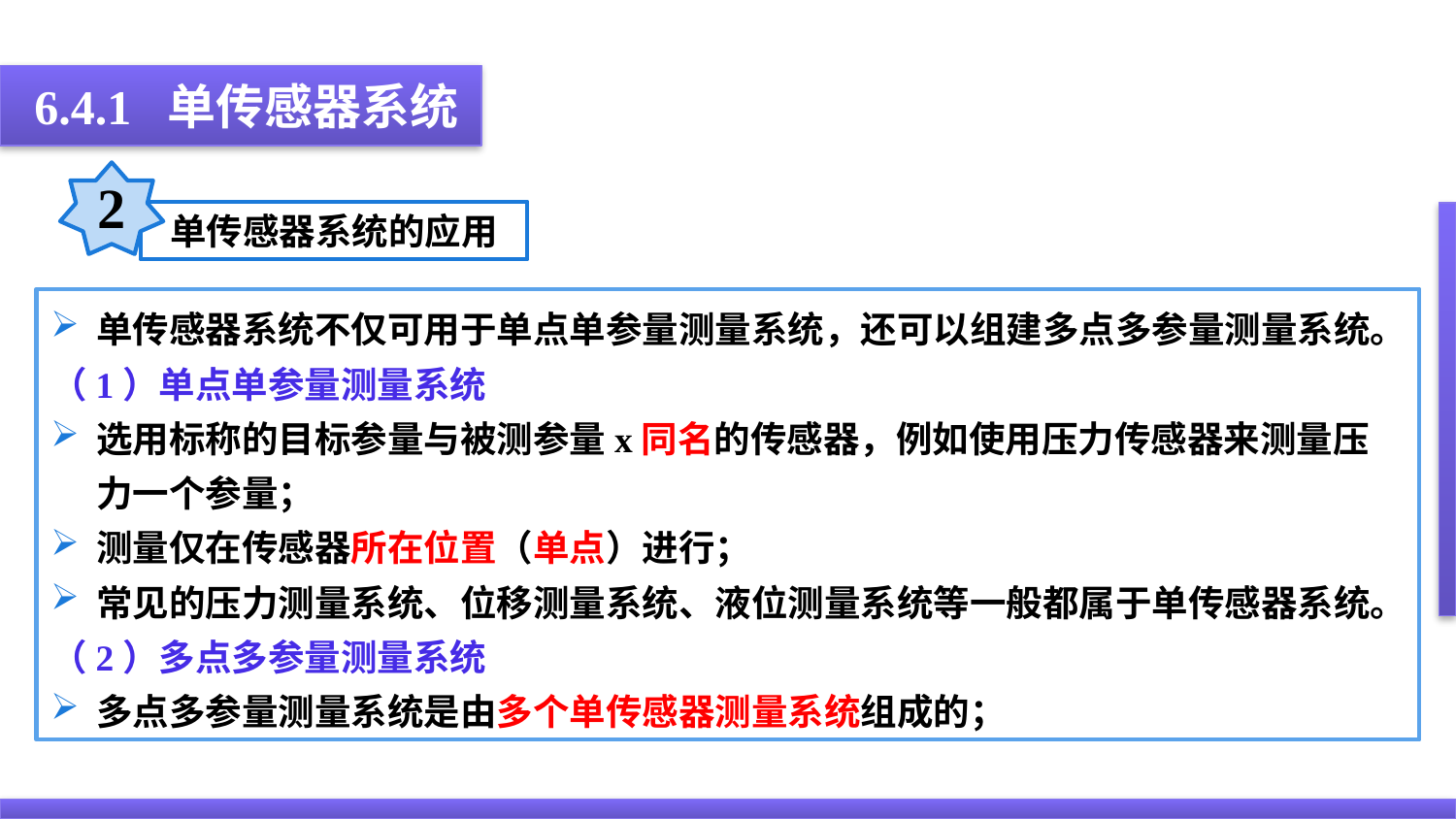

6.4.1  单传感器系统
2
单传感器系统的应用
单传感器系统不仅可用于单点单参量测量系统，还可以组建多点多参量测量系统。
（1）单点单参量测量系统
选用标称的目标参量与被测参量x同名的传感器，例如使用压力传感器来测量压力一个参量；
测量仅在传感器所在位置（单点）进行；
常见的压力测量系统、位移测量系统、液位测量系统等一般都属于单传感器系统。
（2）多点多参量测量系统
多点多参量测量系统是由多个单传感器测量系统组成的；